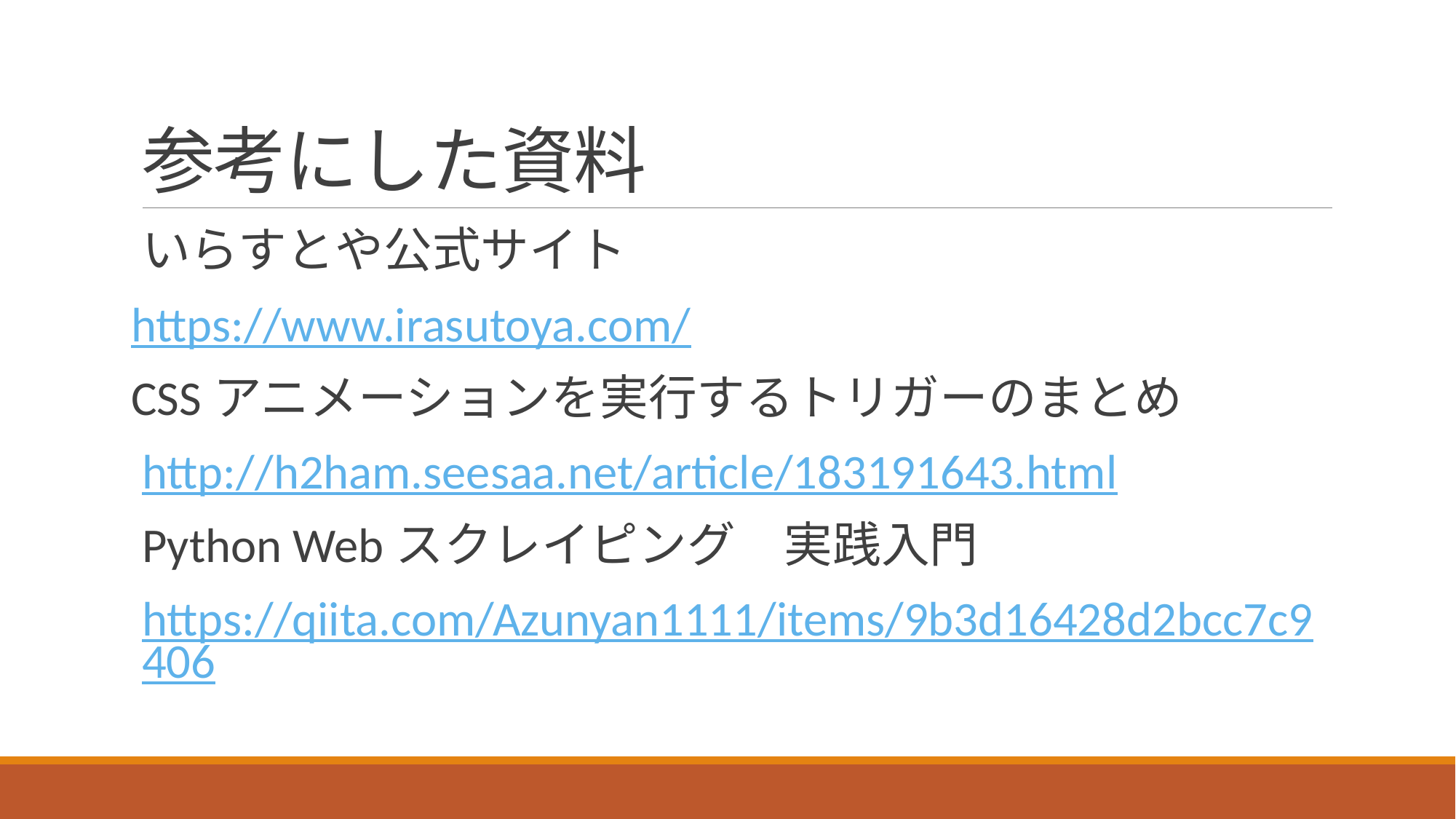

# 参考にした資料
いらすとや公式サイト
https://www.irasutoya.com/
CSSアニメーションを実行するトリガーのまとめ
http://h2ham.seesaa.net/article/183191643.html
Python Webスクレイピング　実践入門
https://qiita.com/Azunyan1111/items/9b3d16428d2bcc7c9406